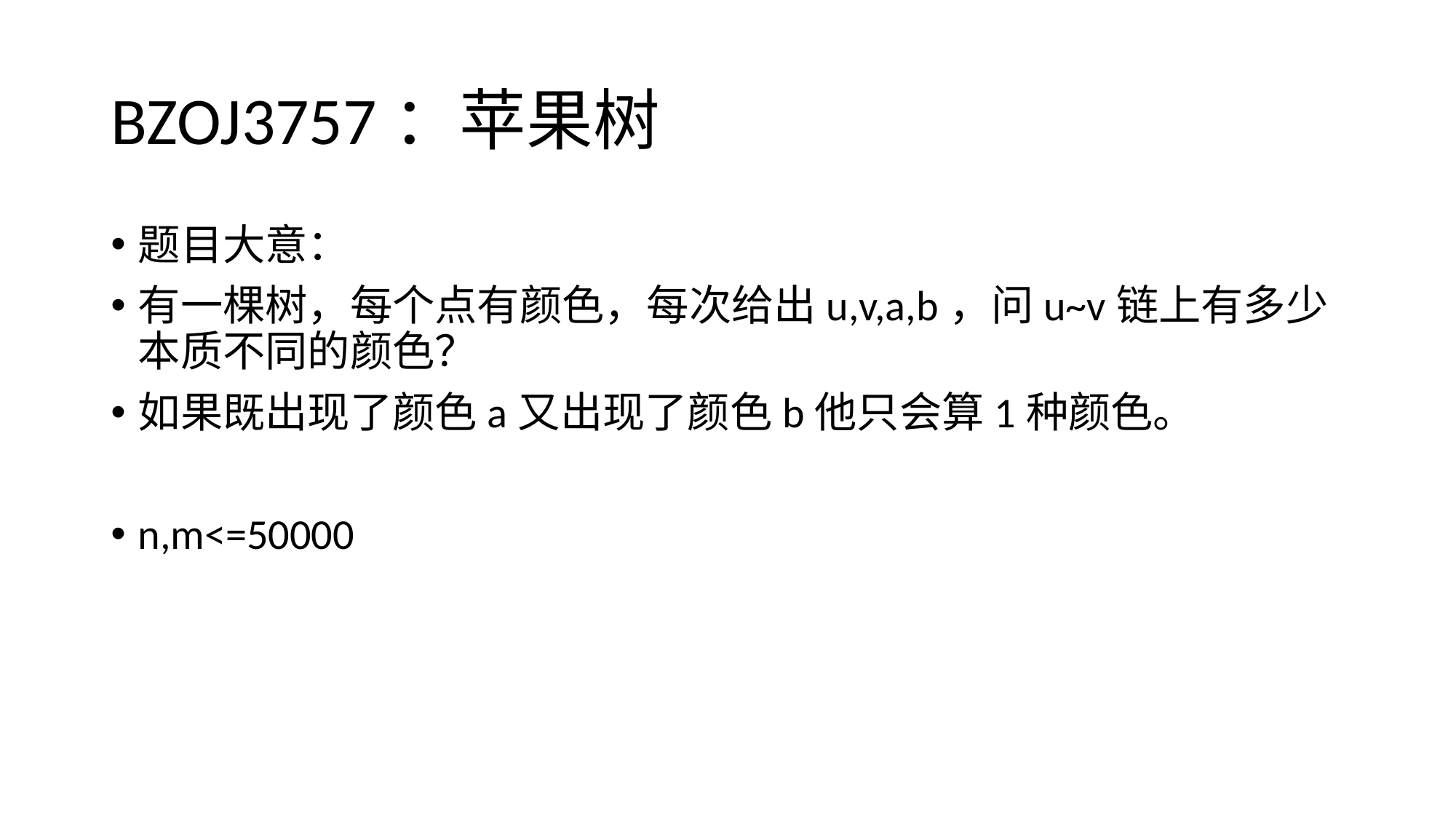

# BZOJ3757：苹果树
题目大意：
有一棵树，每个点有颜色，每次给出u,v,a,b，问u~v链上有多少本质不同的颜色？
如果既出现了颜色a又出现了颜色b他只会算1种颜色。

n,m<=50000